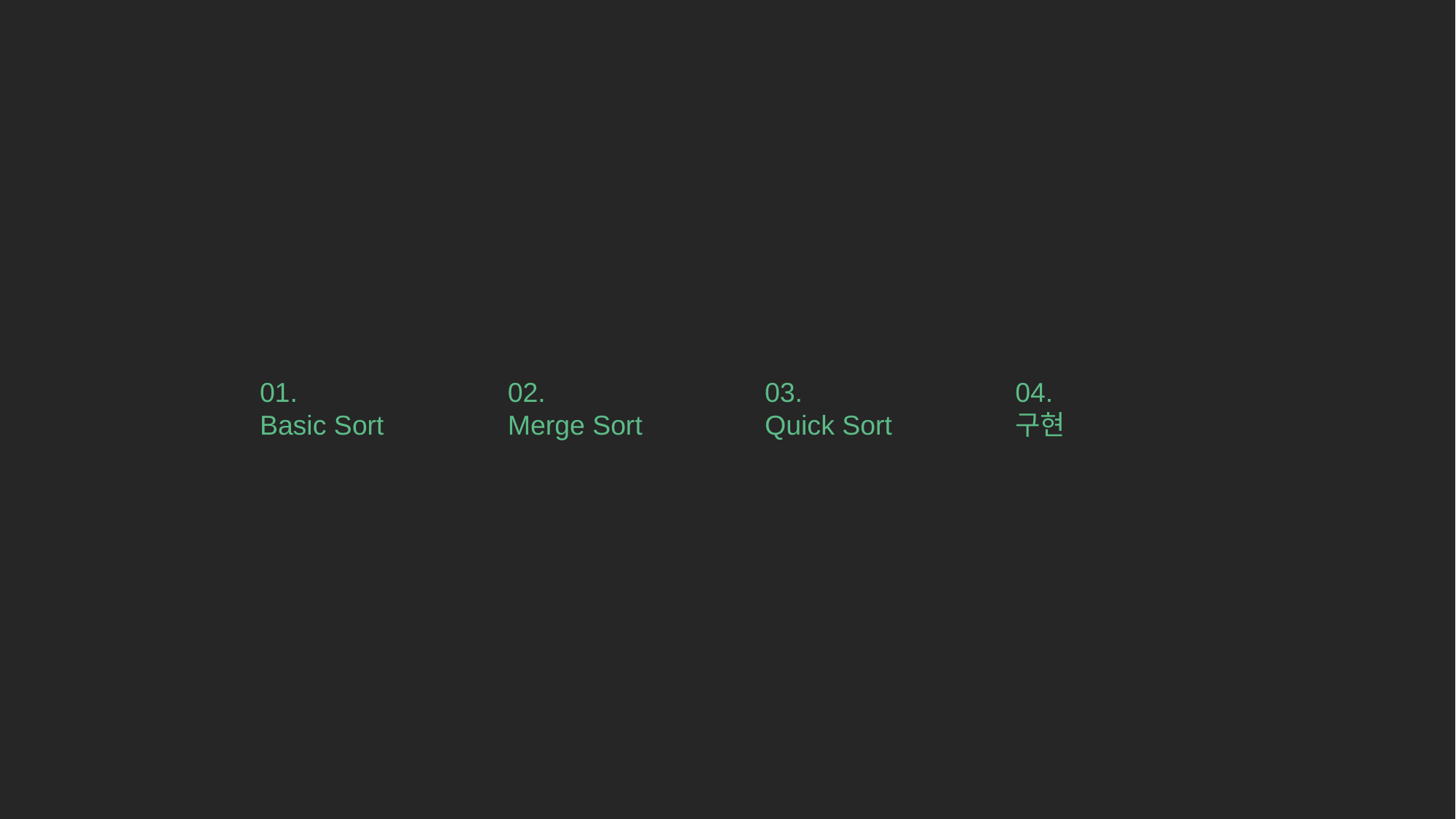

글씨체

글씨체
글씨체
GUMI_ALGORITHM_STUDY
KANG TAE HUN
글씨체
CONTENTS
COMPANY
04.
구현
03.
Quick Sort
02.
Merge Sort
01.
Basic Sort
Page 02